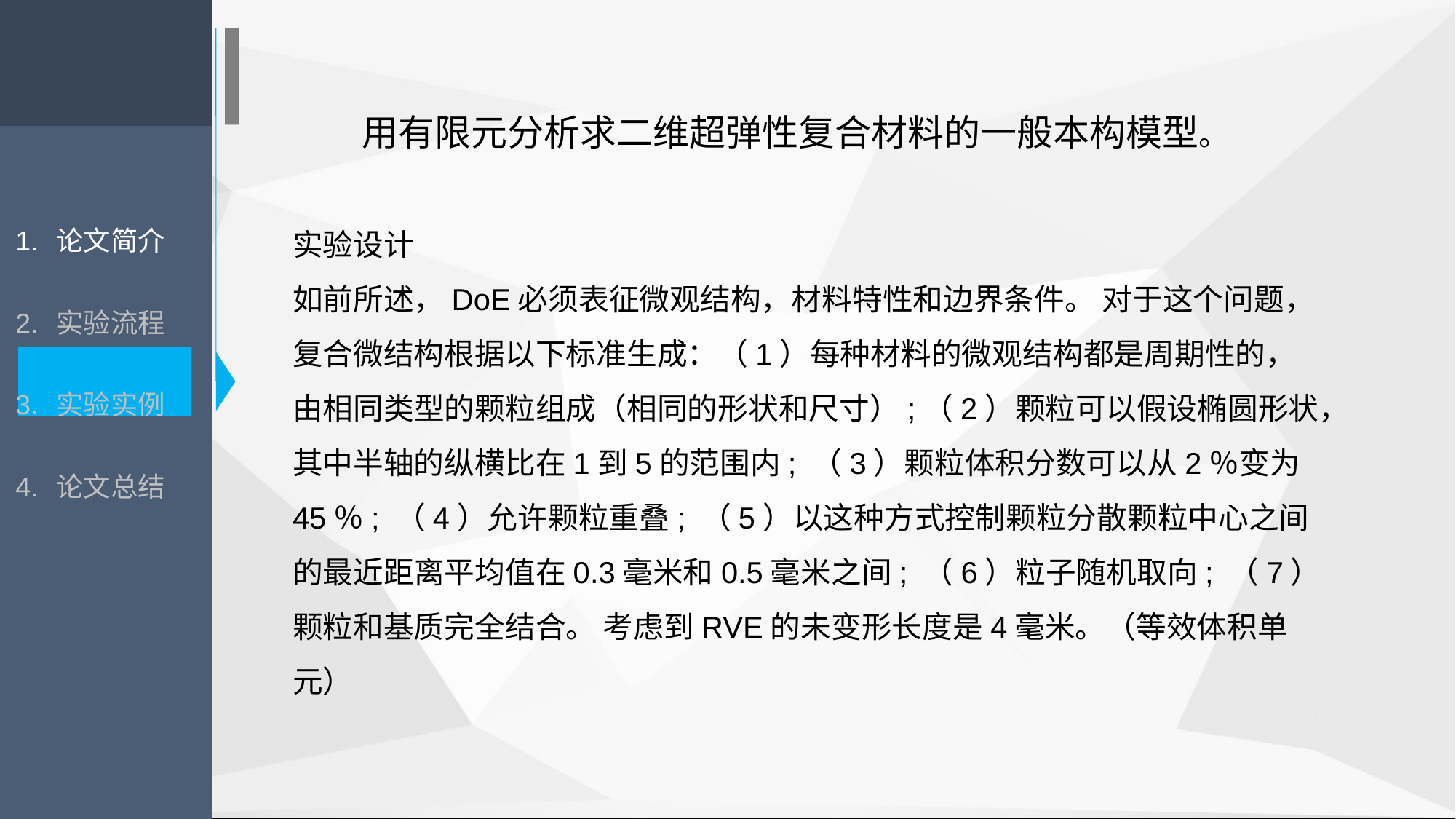

用有限元分析求二维超弹性复合材料的一般本构模型。
论文简介
实验流程
实验实例
论文总结

实验设计
如前所述，DoE必须表征微观结构，材料特性和边界条件。 对于这个问题，复合微结构根据以下标准生成：（1）每种材料的微观结构都是周期性的，由相同类型的颗粒组成（相同的形状和尺寸）;（2）颗粒可以假设椭圆形状，其中半轴的纵横比在1到5的范围内; （3）颗粒体积分数可以从2％变为45％; （4）允许颗粒重叠; （5）以这种方式控制颗粒分散颗粒中心之间的最近距离平均值在0.3毫米和0.5毫米之间; （6）粒子随机取向; （7）颗粒和基质完全结合。 考虑到RVE的未变形长度是4毫米。（等效体积单元）